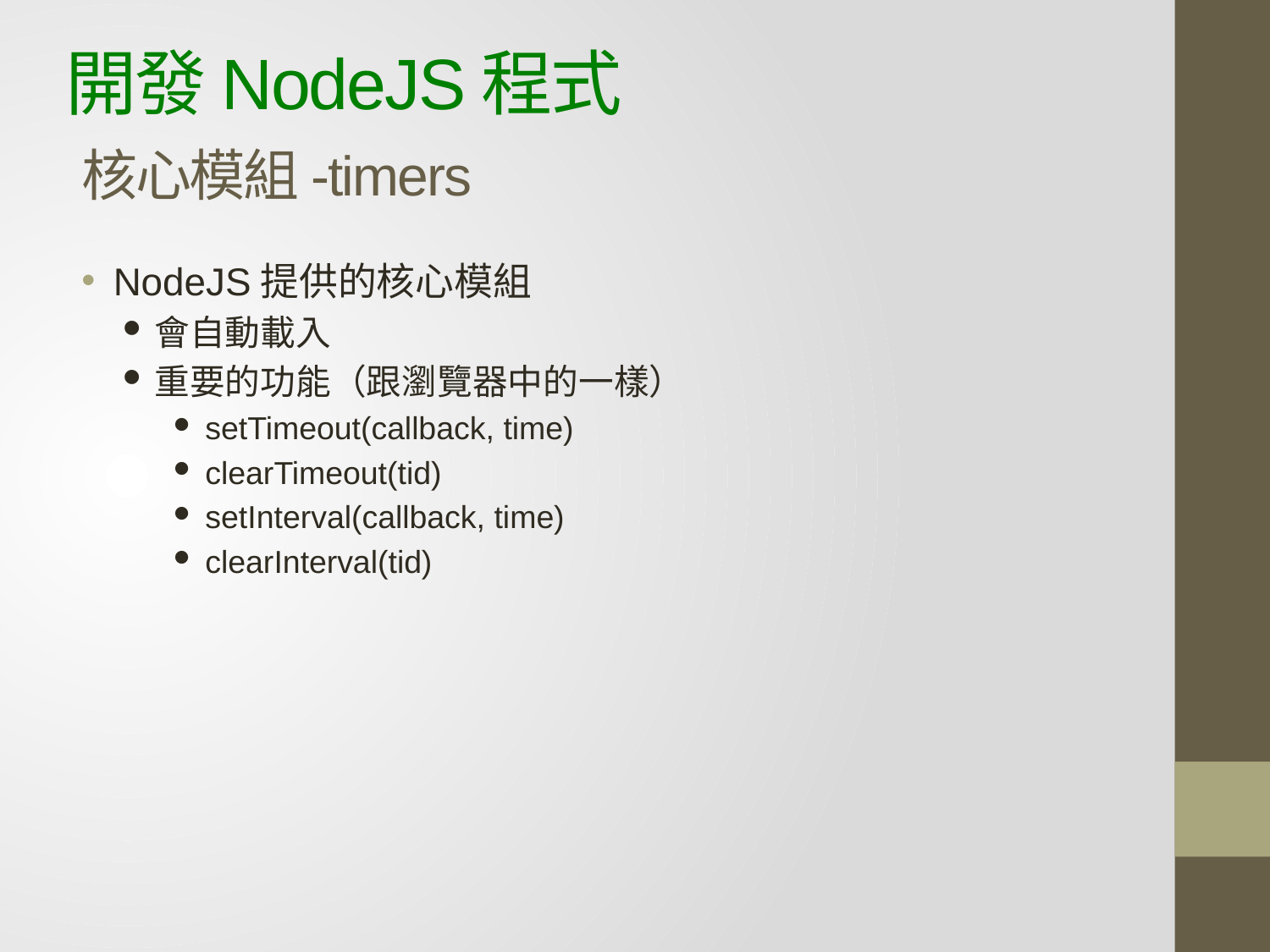

# 開發NodeJS程式 核心模組-timers

NodeJS提供的核心模組
會自動載入
重要的功能（跟瀏覽器中的一樣）
setTimeout(callback, time)
clearTimeout(tid)
setInterval(callback, time)
clearInterval(tid)